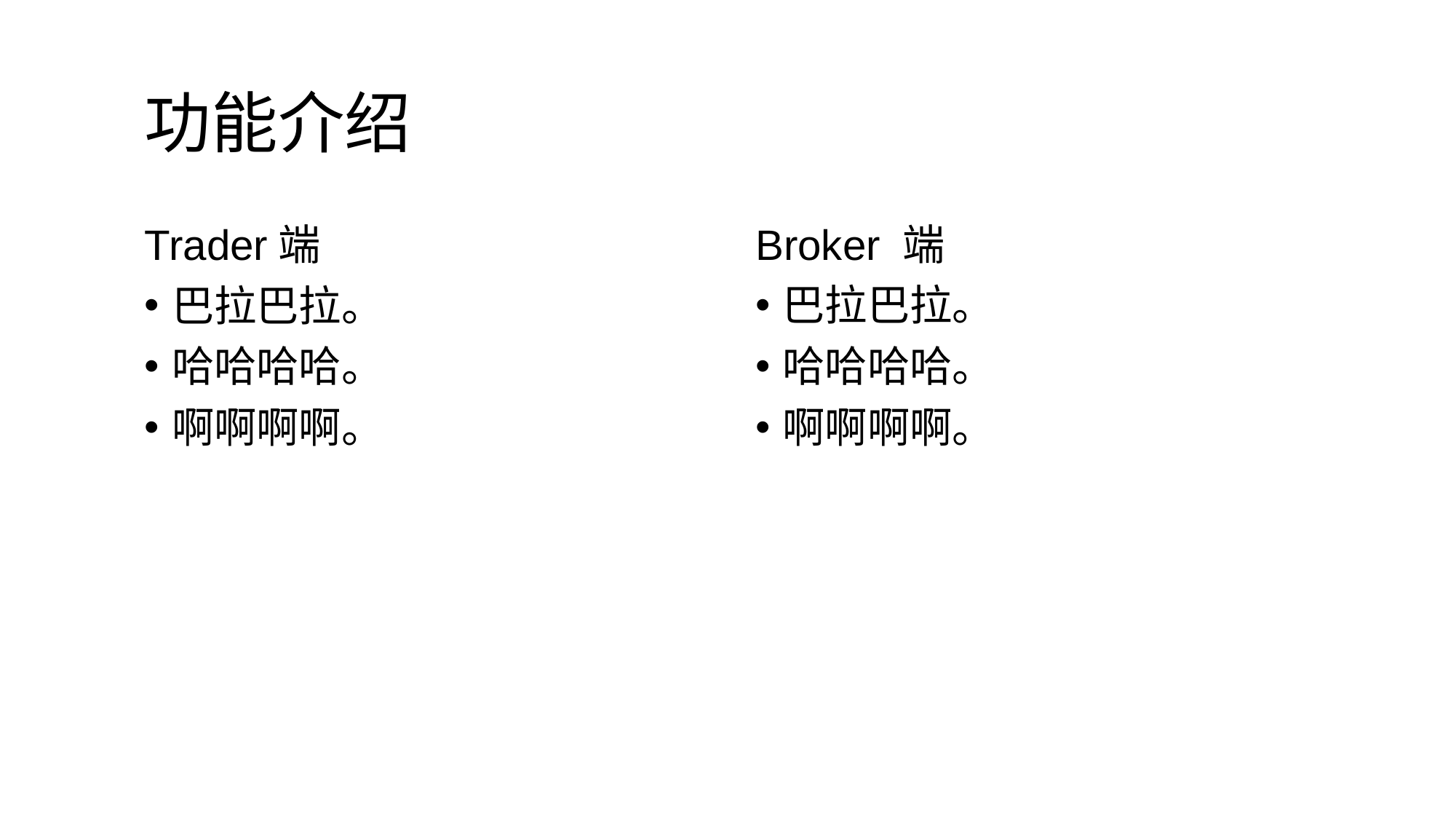

# 功能介绍
Trader端
巴拉巴拉。
哈哈哈哈。
啊啊啊啊。
Broker 端
巴拉巴拉。
哈哈哈哈。
啊啊啊啊。